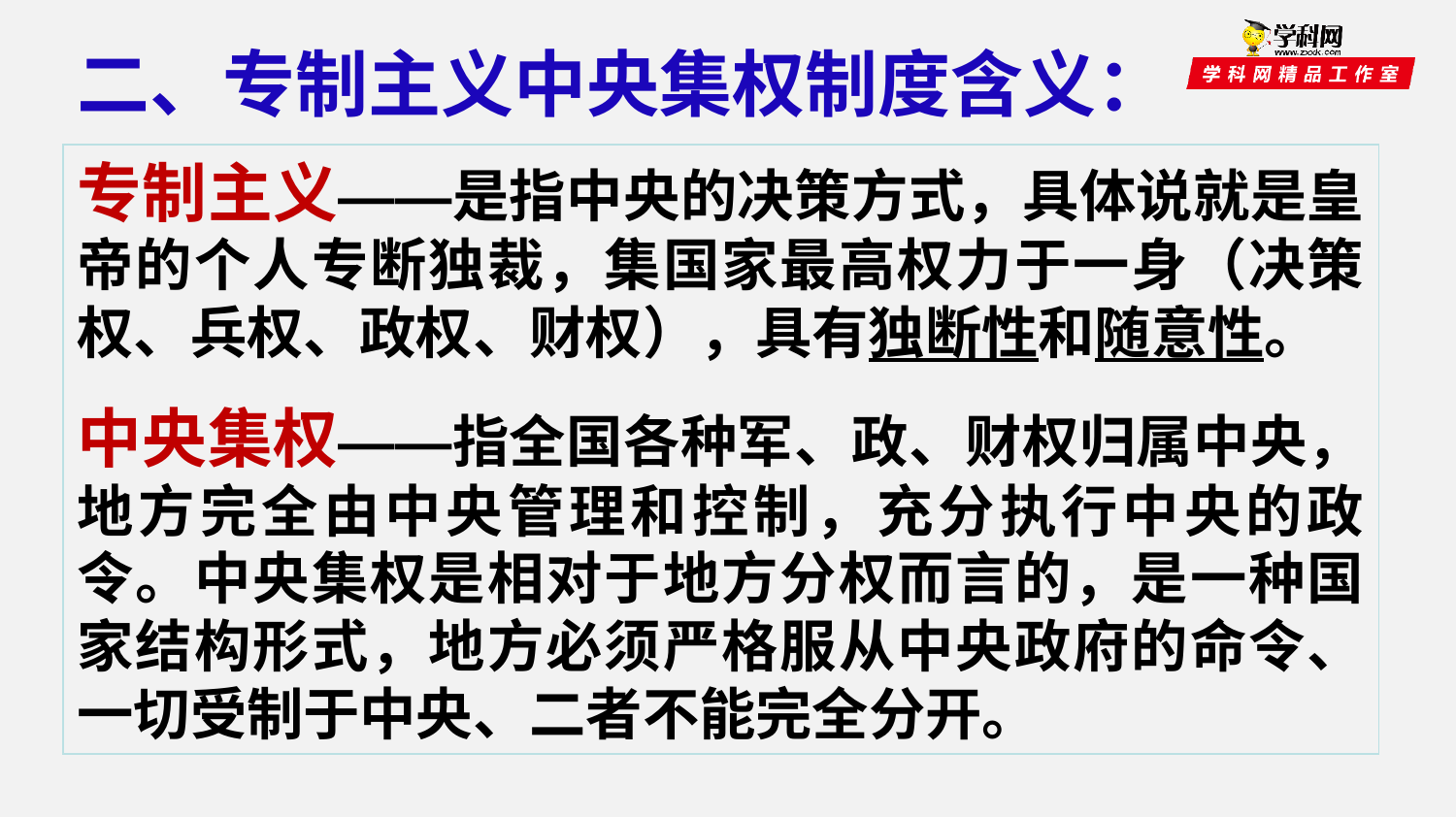

二、专制主义中央集权制度含义：

专制主义——是指中央的决策方式，具体说就是皇帝的个人专断独裁，集国家最高权力于一身（决策权、兵权、政权、财权），具有独断性和随意性。
中央集权——指全国各种军、政、财权归属中央，地方完全由中央管理和控制，充分执行中央的政令。中央集权是相对于地方分权而言的，是一种国家结构形式，地方必须严格服从中央政府的命令、一切受制于中央、二者不能完全分开。